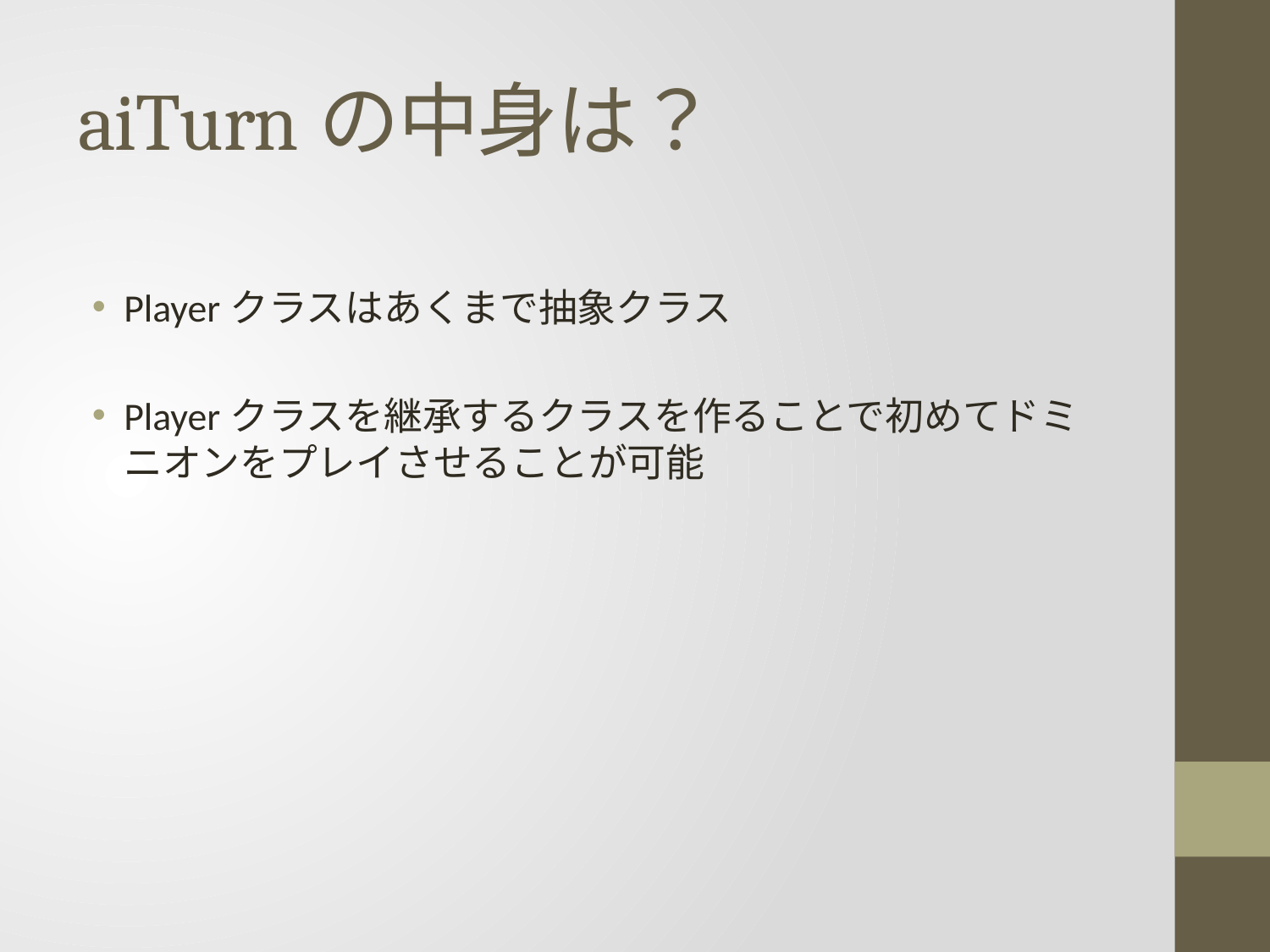

# aiTurnの中身は？

Playerクラスはあくまで抽象クラス

Playerクラスを継承するクラスを作ることで初めてドミニオンをプレイさせることが可能